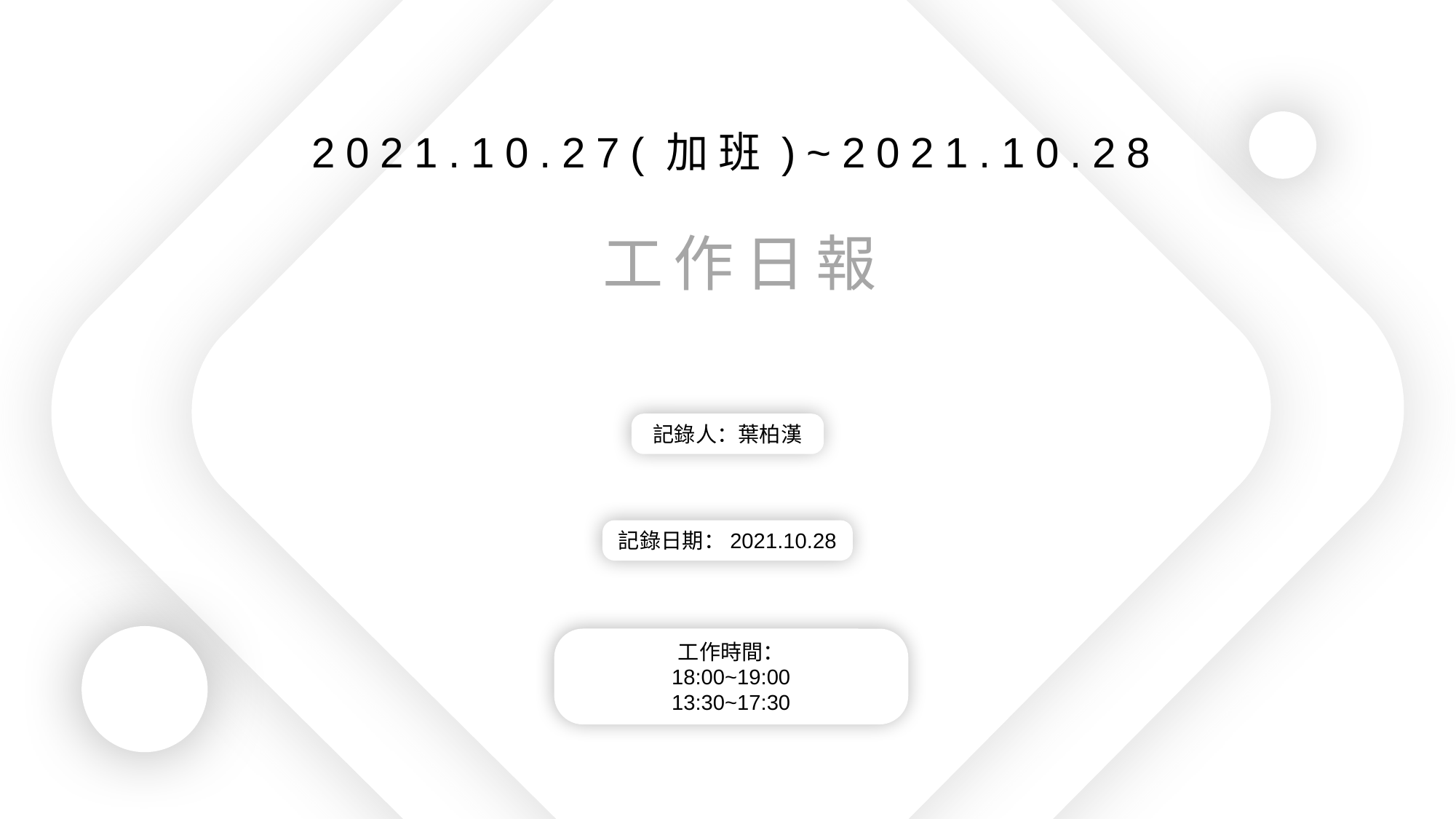

2021.10.27(加班)~2021.10.28
工作日報

記錄人：葉柏漢

記錄日期：2021.10.28

工作時間：
18:00~19:00
13:30~17:30